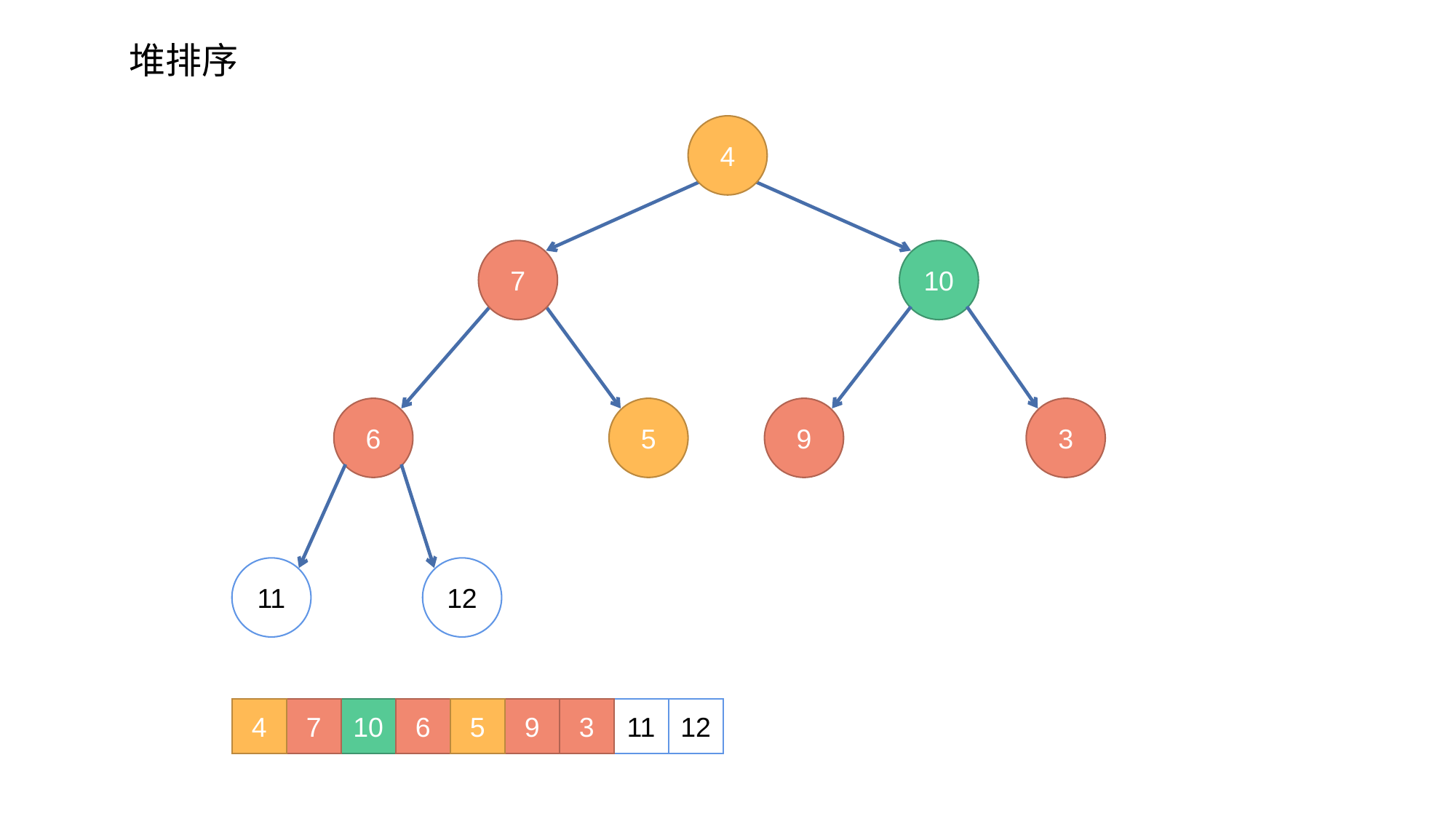

堆排序
4
7
10
6
5
9
3
11
12
4
7
10
6
5
9
3
11
12